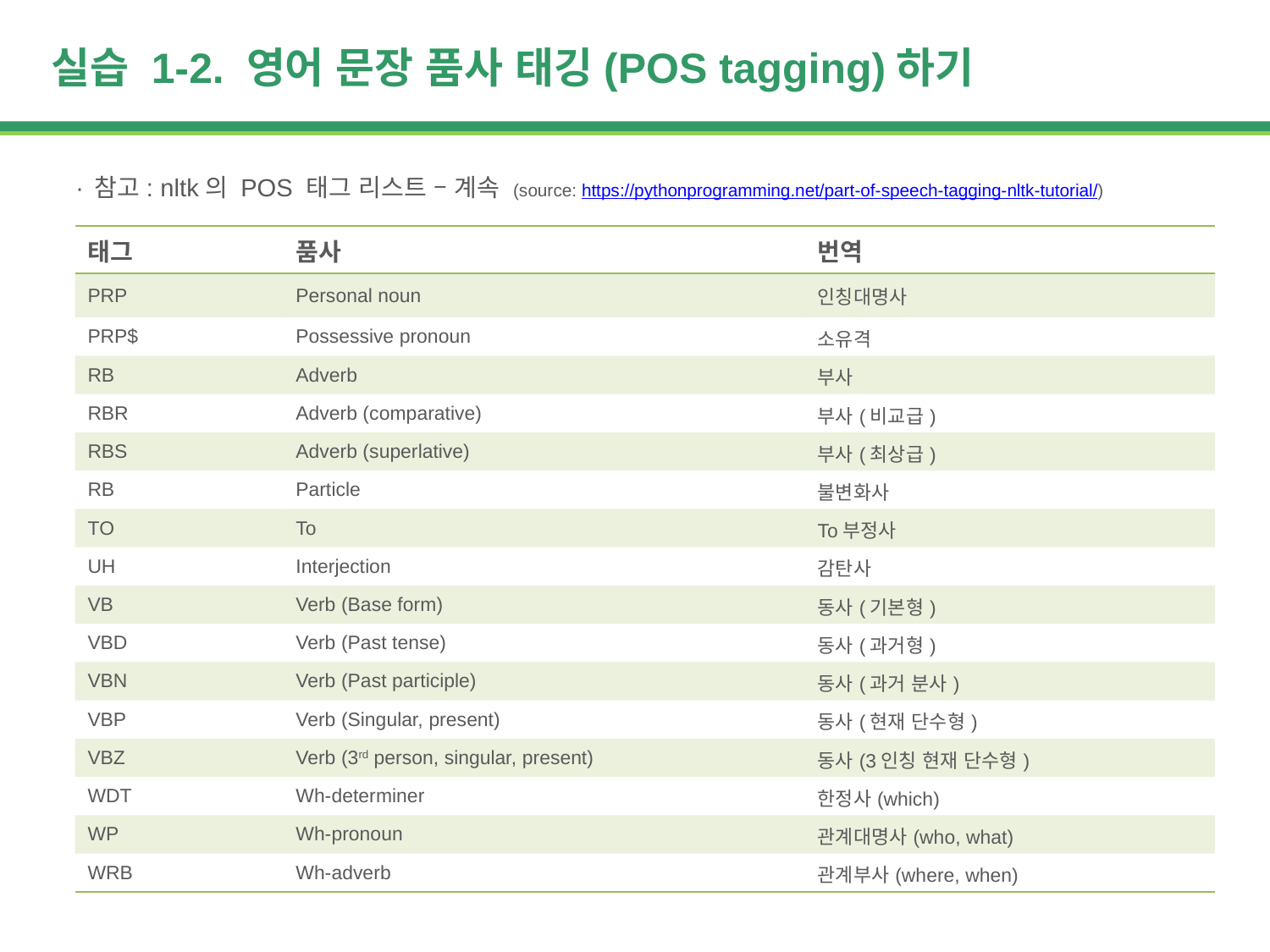

실습 1-2. 영어 문장 품사 태깅(POS tagging)하기

∙ 참고: nltk의 POS 태그 리스트 – 계속 (source: https://pythonprogramming.net/part-of-speech-tagging-nltk-tutorial/)

| 태그 | 품사 | 번역 |
| --- | --- | --- |
| PRP | Personal noun | 인칭대명사 |
| PRP$ | Possessive pronoun | 소유격 |
| RB | Adverb | 부사 |
| RBR | Adverb (comparative) | 부사(비교급) |
| RBS | Adverb (superlative) | 부사(최상급) |
| RB | Particle | 불변화사 |
| TO | To | To부정사 |
| UH | Interjection | 감탄사 |
| VB | Verb (Base form) | 동사(기본형) |
| VBD | Verb (Past tense) | 동사(과거형) |
| VBN | Verb (Past participle) | 동사(과거 분사) |
| VBP | Verb (Singular, present) | 동사(현재 단수형) |
| VBZ | Verb (3rd person, singular, present) | 동사(3인칭 현재 단수형) |
| WDT | Wh-determiner | 한정사(which) |
| WP | Wh-pronoun | 관계대명사(who, what) |
| WRB | Wh-adverb | 관계부사(where, when) |